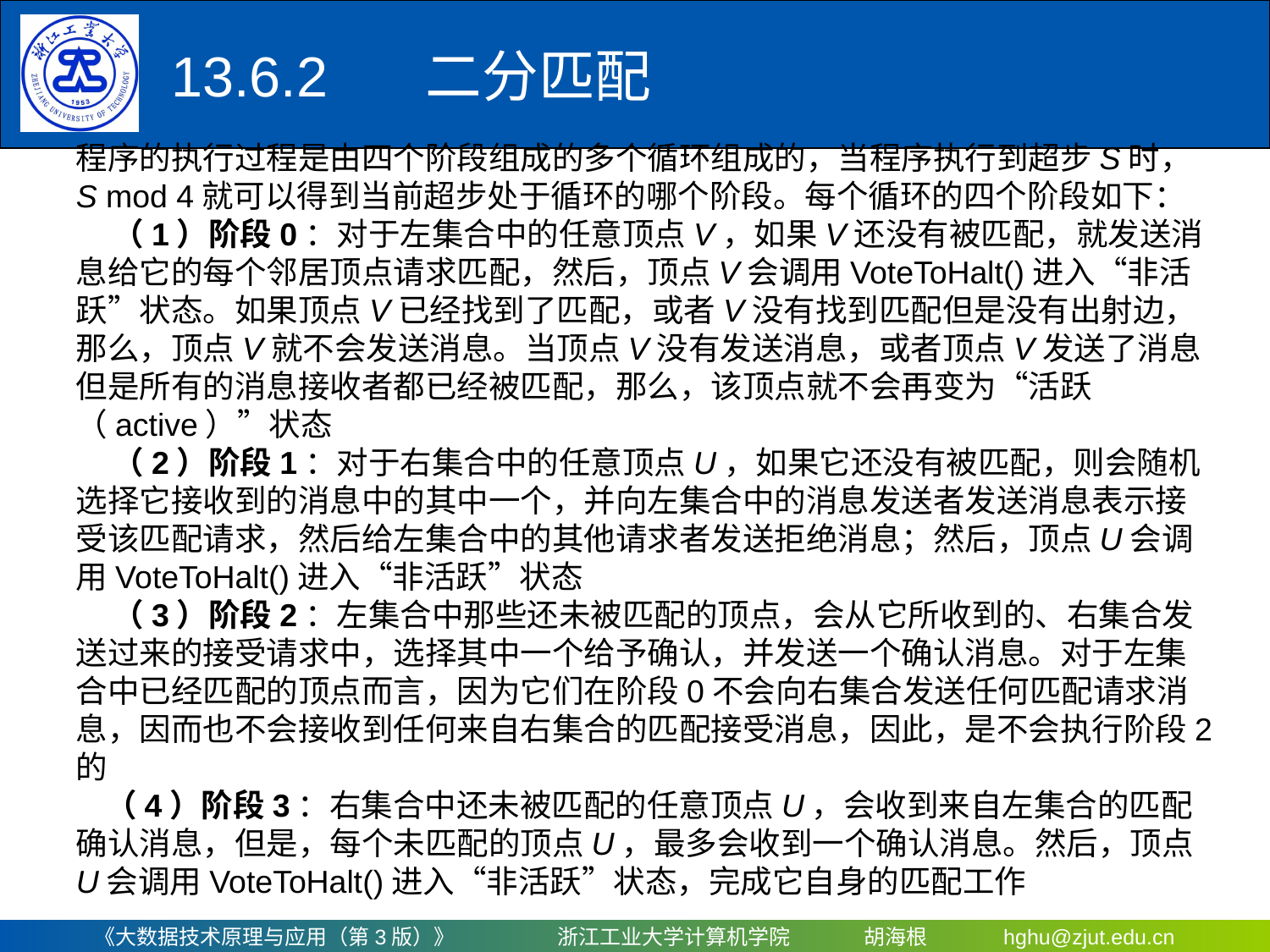

# 13.6.2	二分匹配
程序的执行过程是由四个阶段组成的多个循环组成的，当程序执行到超步S时，S mod 4就可以得到当前超步处于循环的哪个阶段。每个循环的四个阶段如下：
    （1）阶段0：对于左集合中的任意顶点V，如果V还没有被匹配，就发送消息给它的每个邻居顶点请求匹配，然后，顶点V会调用VoteToHalt()进入“非活跃”状态。如果顶点V已经找到了匹配，或者V没有找到匹配但是没有出射边，那么，顶点V就不会发送消息。当顶点V没有发送消息，或者顶点V发送了消息但是所有的消息接收者都已经被匹配，那么，该顶点就不会再变为“活跃（active）”状态
    （2）阶段1：对于右集合中的任意顶点U，如果它还没有被匹配，则会随机选择它接收到的消息中的其中一个，并向左集合中的消息发送者发送消息表示接受该匹配请求，然后给左集合中的其他请求者发送拒绝消息；然后，顶点U会调用VoteToHalt()进入“非活跃”状态
    （3）阶段2：左集合中那些还未被匹配的顶点，会从它所收到的、右集合发送过来的接受请求中，选择其中一个给予确认，并发送一个确认消息。对于左集合中已经匹配的顶点而言，因为它们在阶段0不会向右集合发送任何匹配请求消息，因而也不会接收到任何来自右集合的匹配接受消息，因此，是不会执行阶段2的
   （4）阶段3：右集合中还未被匹配的任意顶点U，会收到来自左集合的匹配确认消息，但是，每个未匹配的顶点U，最多会收到一个确认消息。然后，顶点U会调用VoteToHalt()进入“非活跃”状态，完成它自身的匹配工作